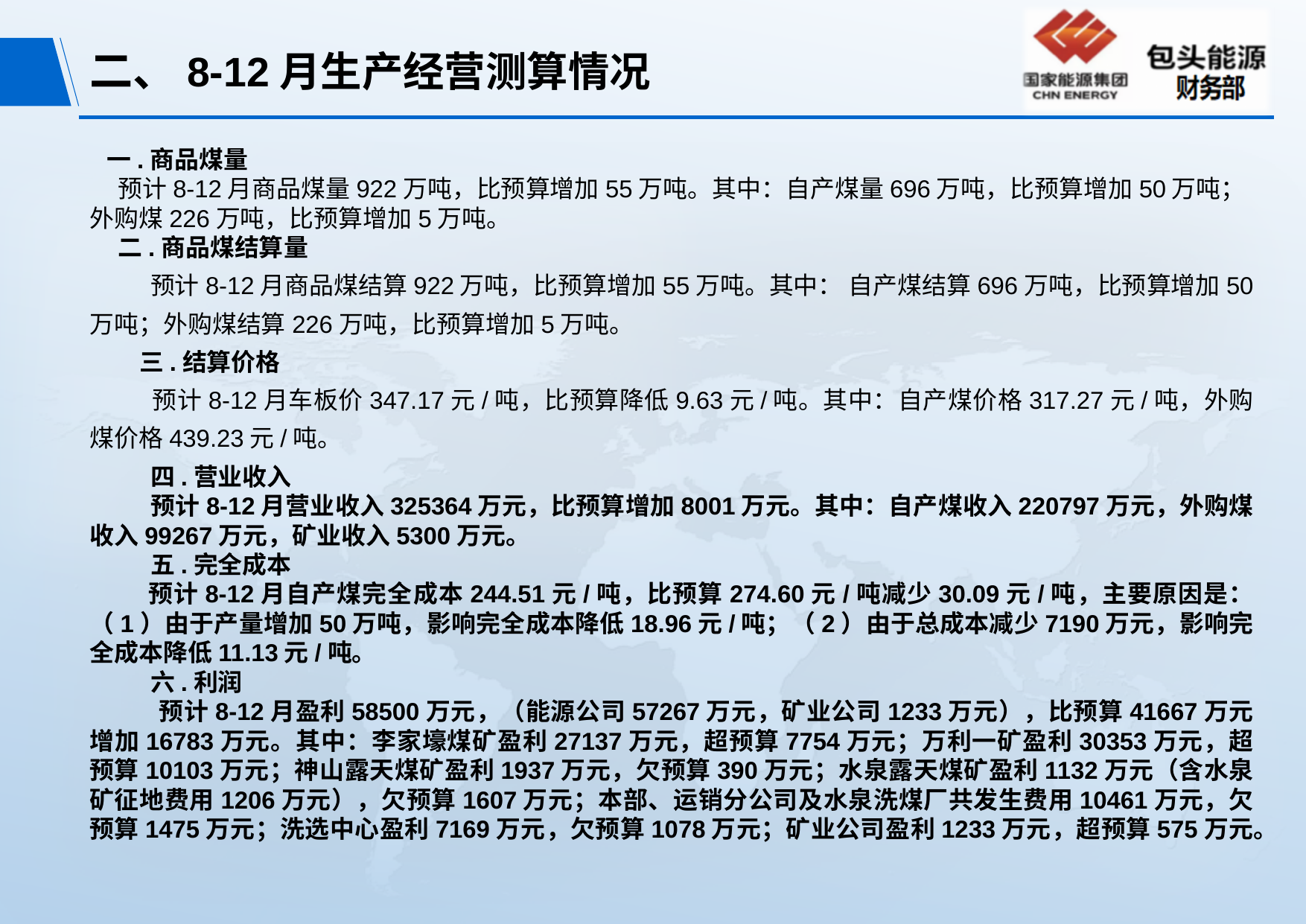

# 二、8-12月生产经营测算情况
  一.商品煤量    预计8-12月商品煤量922万吨，比预算增加55万吨。其中：自产煤量696万吨，比预算增加50万吨；外购煤226万吨，比预算增加5万吨。    二.商品煤结算量    预计8-12月商品煤结算922万吨，比预算增加55万吨。其中： 自产煤结算696万吨，比预算增加50万吨；外购煤结算226万吨，比预算增加5万吨。
  三.结算价格    预计8-12月车板价347.17元/吨，比预算降低9.63元/吨。其中：自产煤价格317.27元/吨，外购煤价格439.23元/吨。
    四.营业收入    预计8-12月营业收入325364万元，比预算增加8001万元。其中：自产煤收入220797万元，外购煤收入99267万元，矿业收入5300万元。
    五.完全成本   预计8-12月自产煤完全成本244.51元/吨，比预算274.60元/吨减少30.09元/吨，主要原因是：（1）由于产量增加50万吨，影响完全成本降低18.96元/吨；（2）由于总成本减少7190万元，影响完全成本降低11.13元/吨。
    六.利润     预计8-12月盈利58500万元，（能源公司57267万元，矿业公司1233万元），比预算41667万元增加16783万元。其中：李家壕煤矿盈利27137万元，超预算7754万元；万利一矿盈利30353万元，超预算10103万元；神山露天煤矿盈利1937万元，欠预算390万元；水泉露天煤矿盈利1132万元（含水泉矿征地费用1206万元），欠预算1607万元；本部、运销分公司及水泉洗煤厂共发生费用10461万元，欠预算1475万元；洗选中心盈利7169万元，欠预算1078万元；矿业公司盈利1233万元，超预算575万元。
29